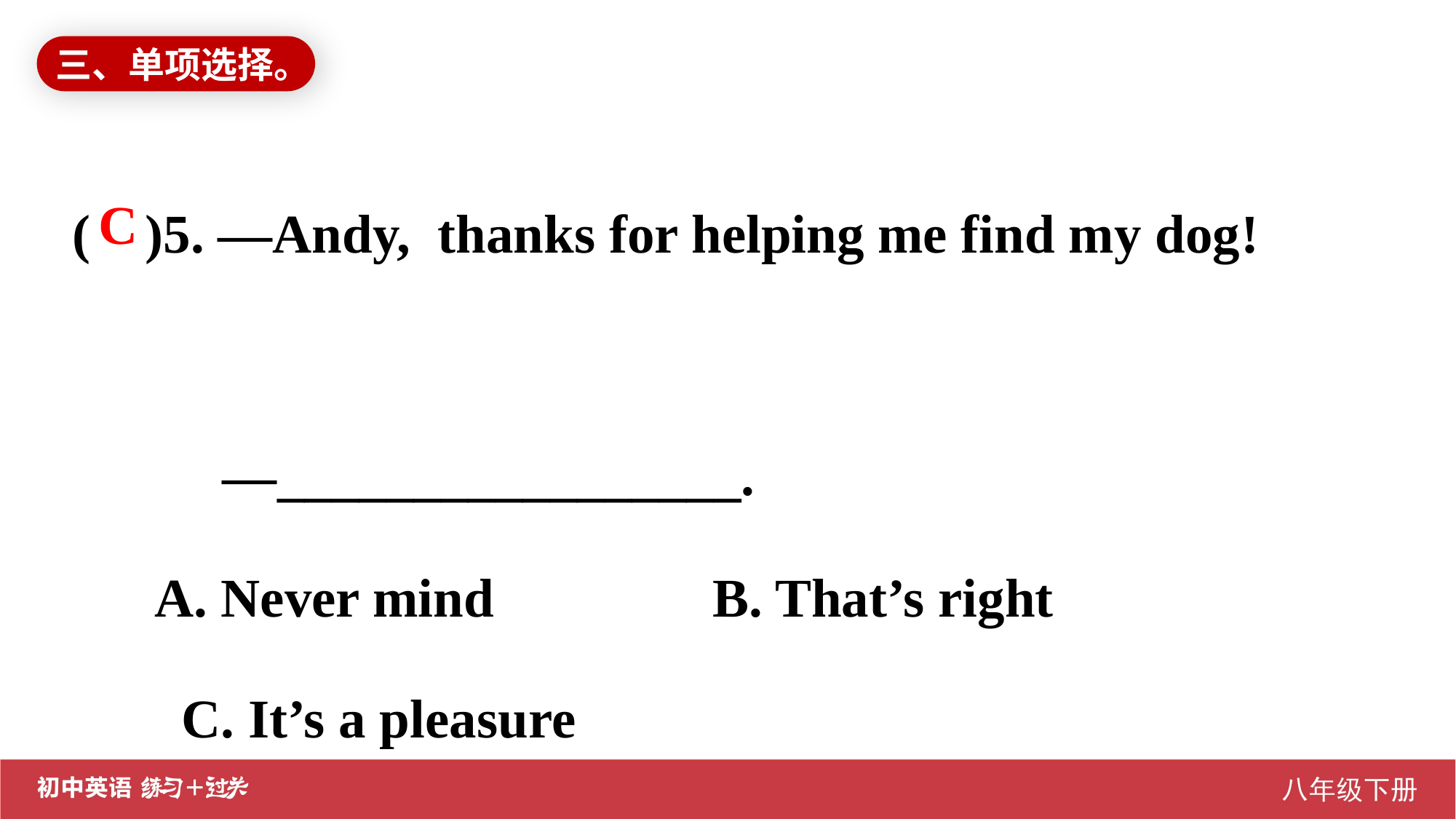

三、单项选择。
(    )5. —Andy,  thanks for helping me find my dog!
	   —_________________.
      A. Never mind                B. That’s right                       	C. It’s a pleasure
C